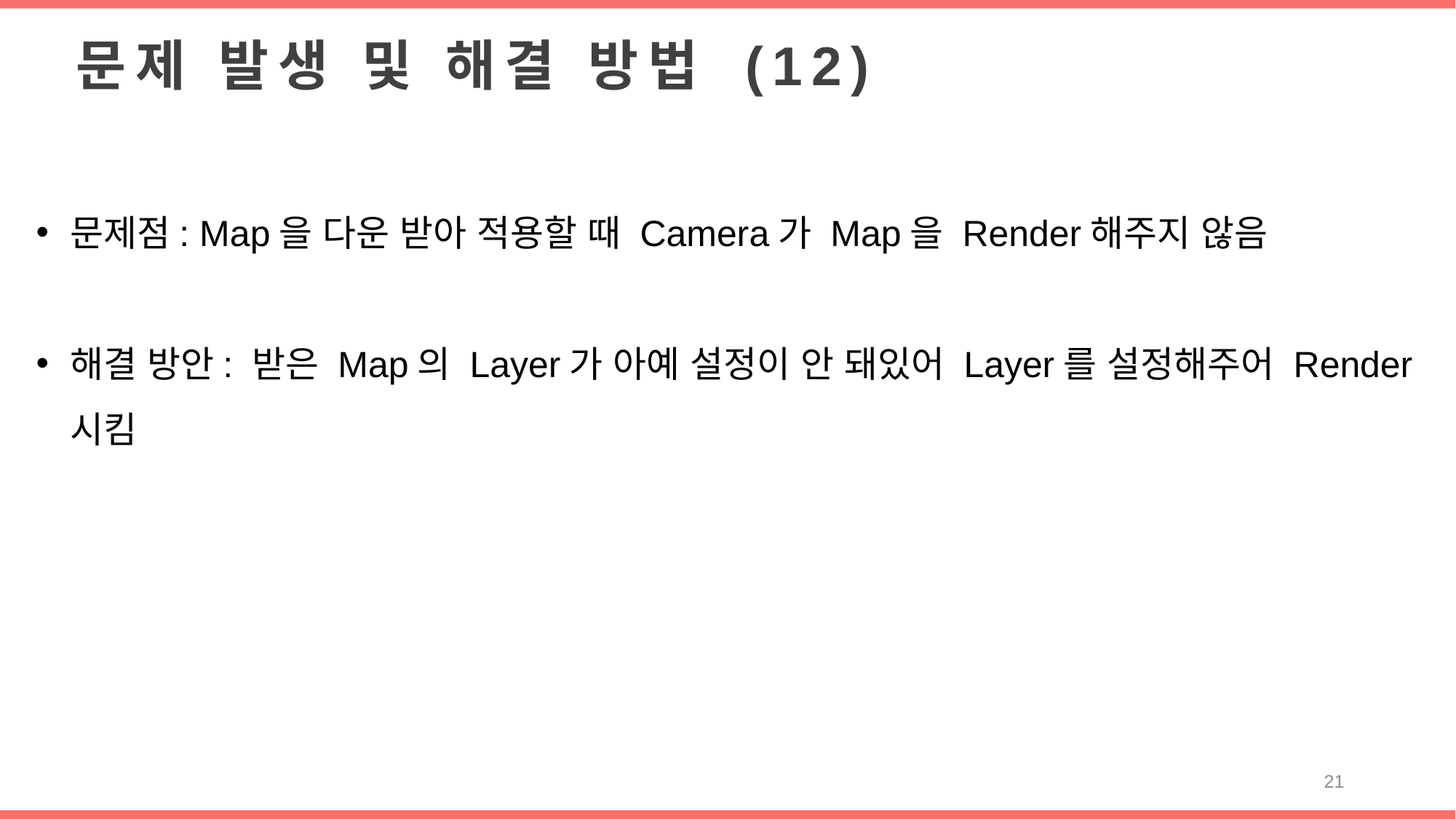

문제 발생 및 해결 방법 (12)
문제점: Map을 다운 받아 적용할 때 Camera가 Map을 Render해주지 않음

해결 방안: 받은 Map의 Layer가 아예 설정이 안 돼있어 Layer를 설정해주어 Render 시킴
21